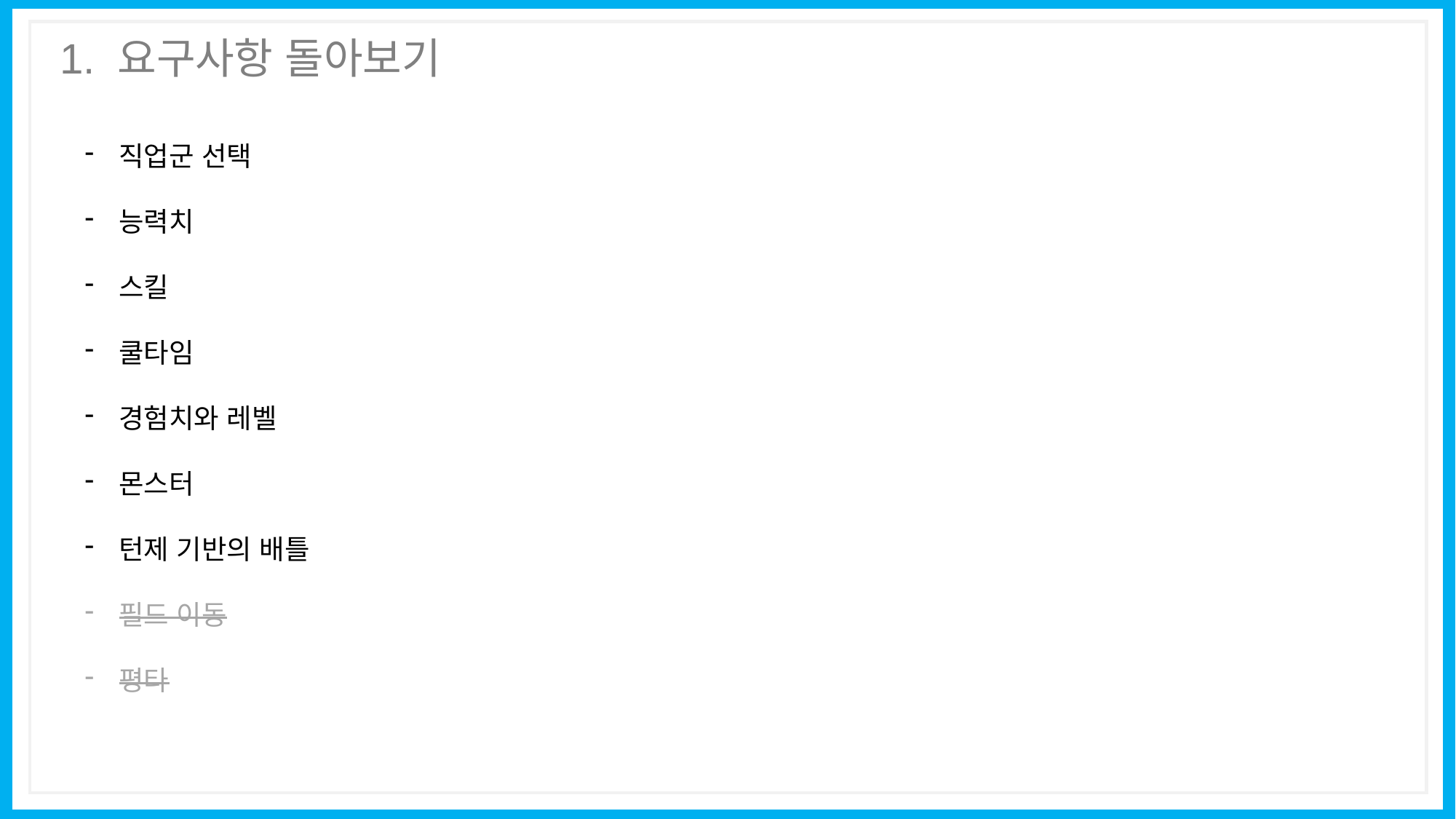

1. 요구사항 돌아보기
직업군 선택

능력치

스킬

쿨타임

경험치와 레벨

몬스터

턴제 기반의 배틀

필드 이동

평타